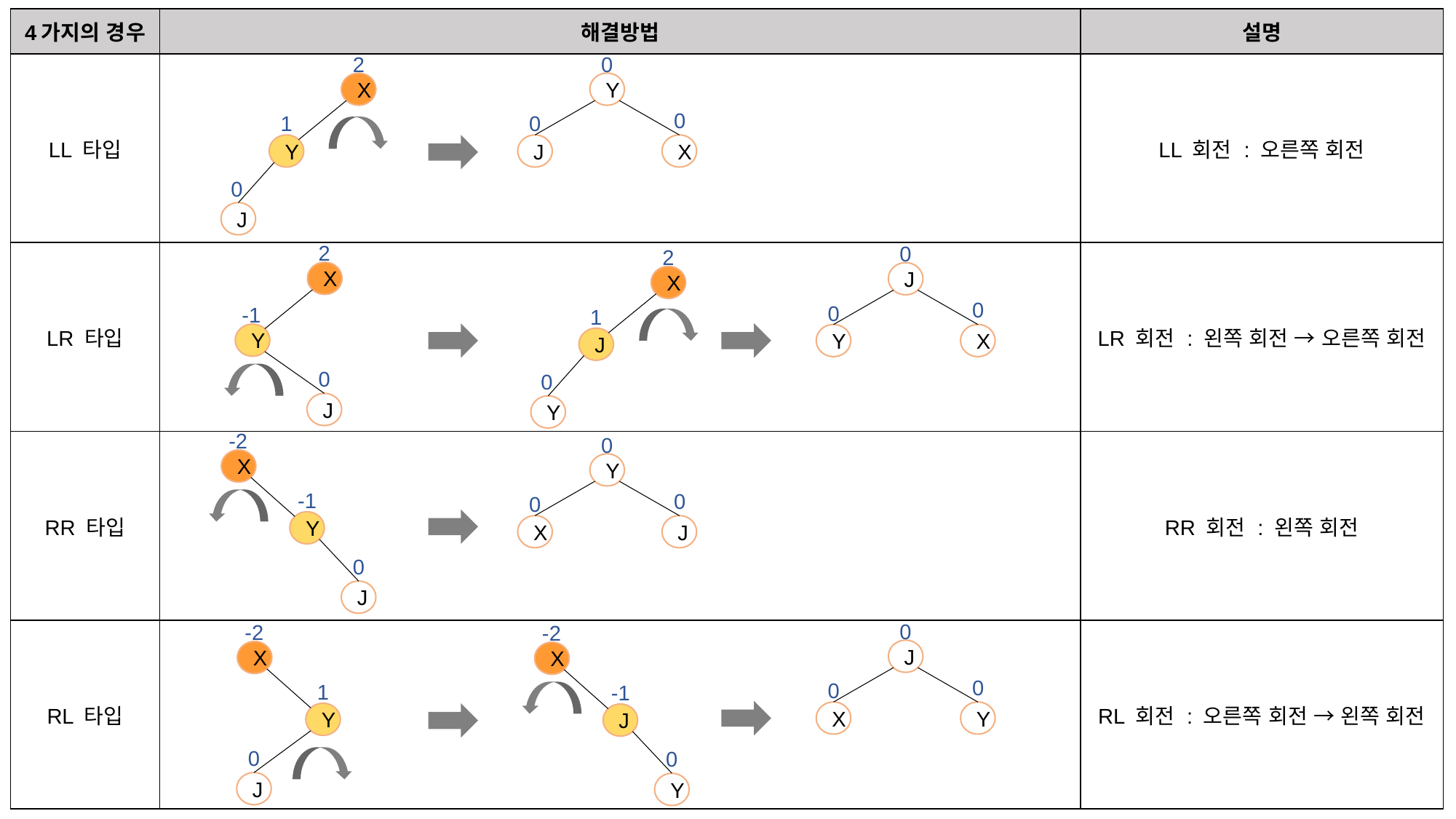

| 4가지의 경우 | 해결방법 | 설명 |
| --- | --- | --- |
| LL 타입 |  | LL 회전 : 오른쪽 회전 |
| LR 타입 |  | LR 회전 : 왼쪽 회전 → 오른쪽 회전 |
| RR 타입 |  | RR 회전 : 왼쪽 회전 |
| RL 타입 |  | RL 회전 : 오른쪽 회전 → 왼쪽 회전 |
2
0
X
Y
0
1
0

Y

J
X
0
J
2
0
2
X
J
X
0
0
-1
1

Y
Y
X
J
0
0

J
Y
-2
0
X
Y
-1
0
0

Y
X
J
0
J
0
-2
-2
J
X
X
0
0
1
-1

X
Y
Y

J
0
0

J
Y